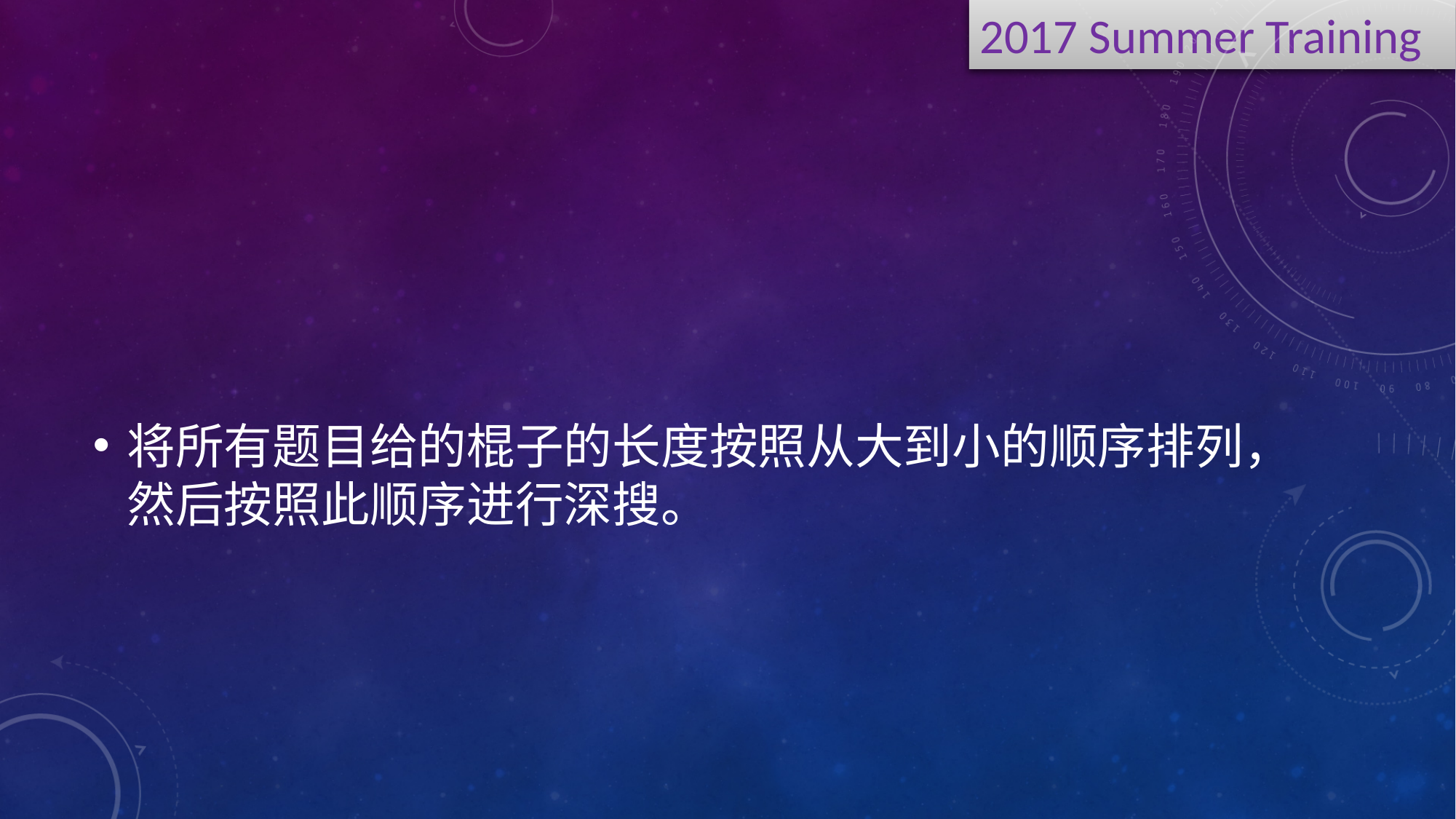

#
将所有题目给的棍子的长度按照从大到小的顺序排列，然后按照此顺序进行深搜。